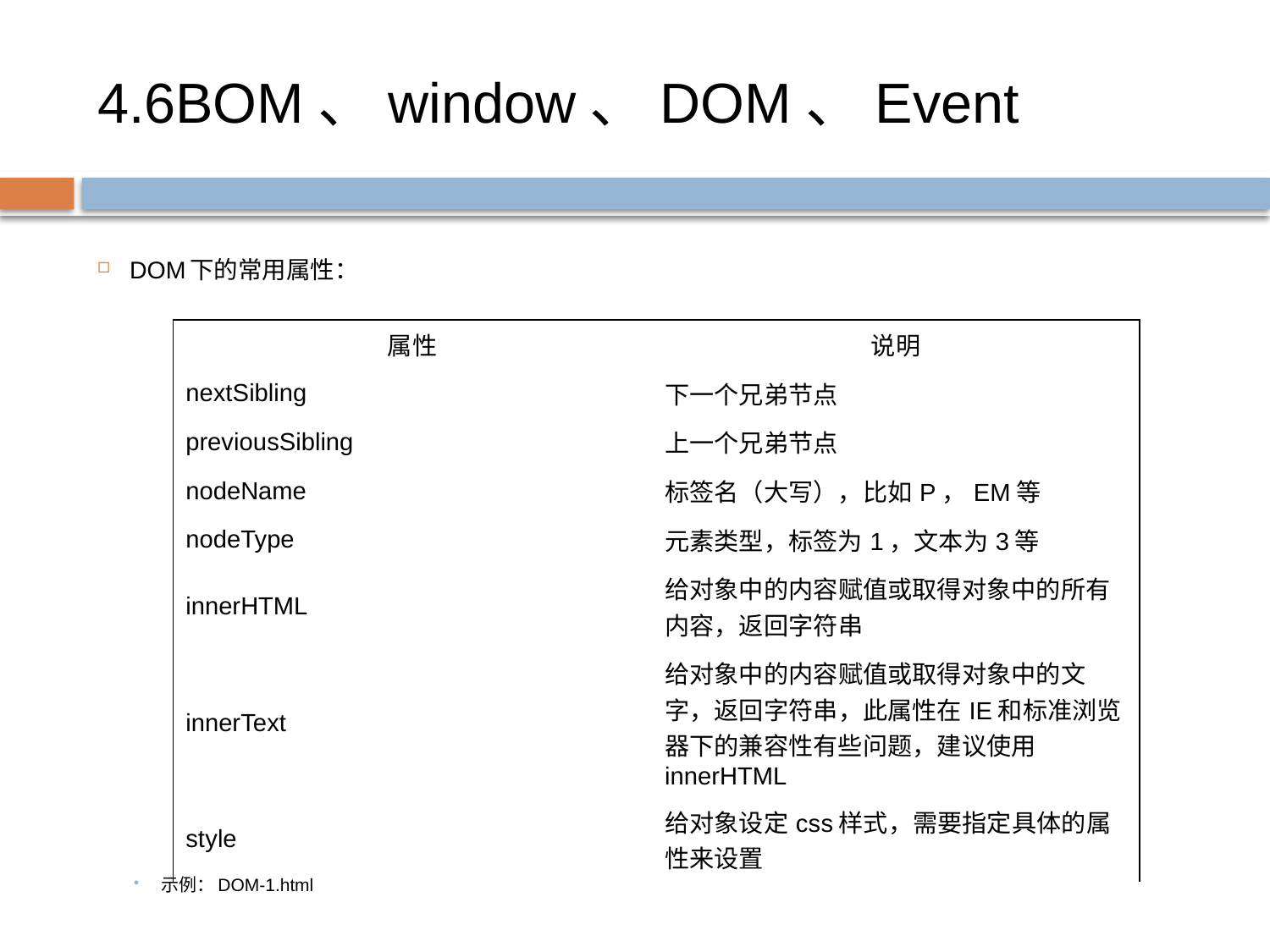

# 4.6BOM、window、DOM、Event
DOM下的常用属性：

示例：DOM-1.html

| 属性 | 说明 |
| --- | --- |
| nextSibling | 下一个兄弟节点 |
| previousSibling | 上一个兄弟节点 |
| nodeName | 标签名（大写），比如P，EM等 |
| nodeType | 元素类型，标签为1，文本为3等 |
| innerHTML | 给对象中的内容赋值或取得对象中的所有内容，返回字符串 |
| innerText | 给对象中的内容赋值或取得对象中的文字，返回字符串，此属性在IE和标准浏览器下的兼容性有些问题，建议使用innerHTML |
| style | 给对象设定css样式，需要指定具体的属性来设置 |